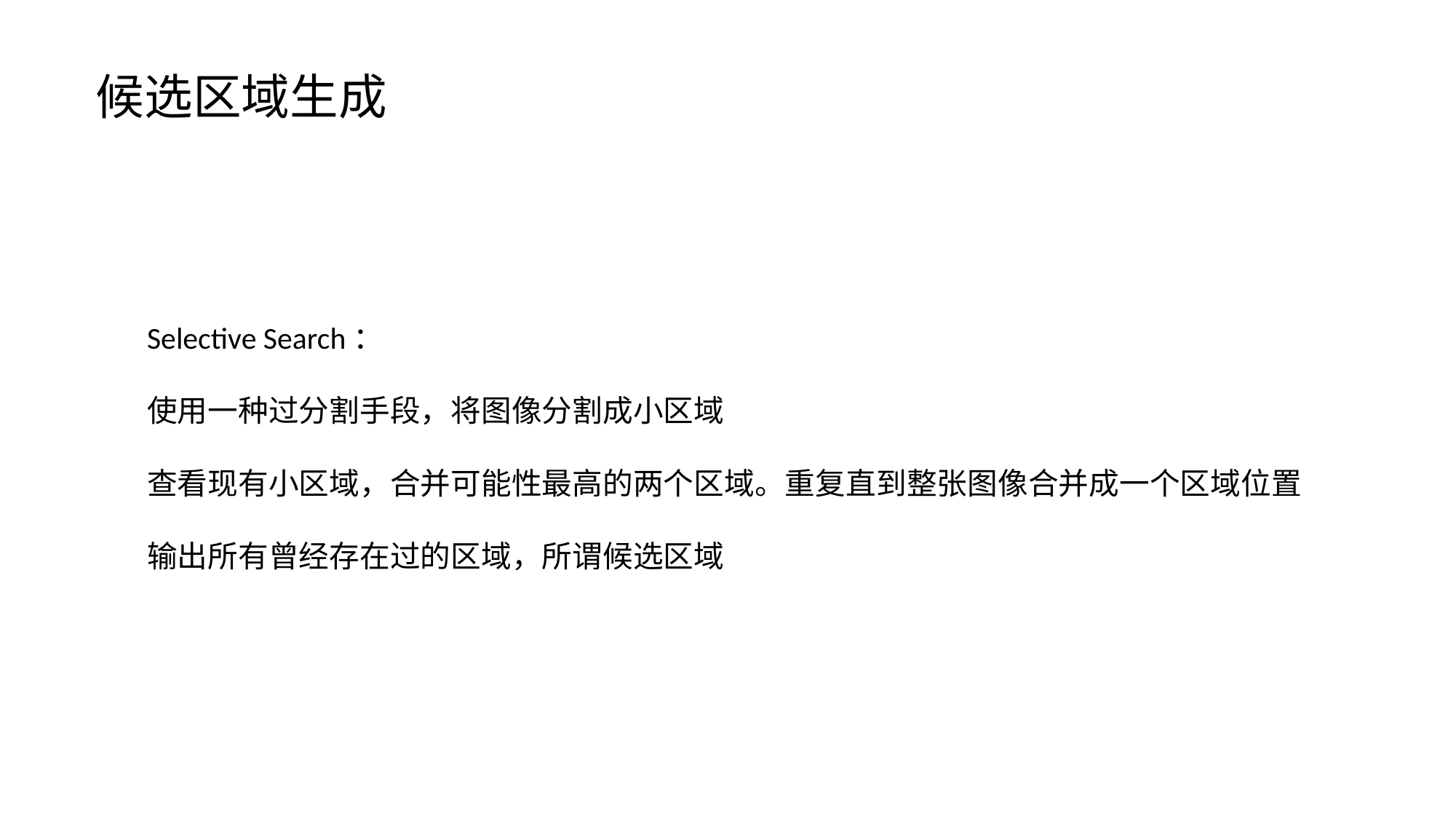

候选区域生成
Selective Search：

使用一种过分割手段，将图像分割成小区域

查看现有小区域，合并可能性最高的两个区域。重复直到整张图像合并成一个区域位置

输出所有曾经存在过的区域，所谓候选区域